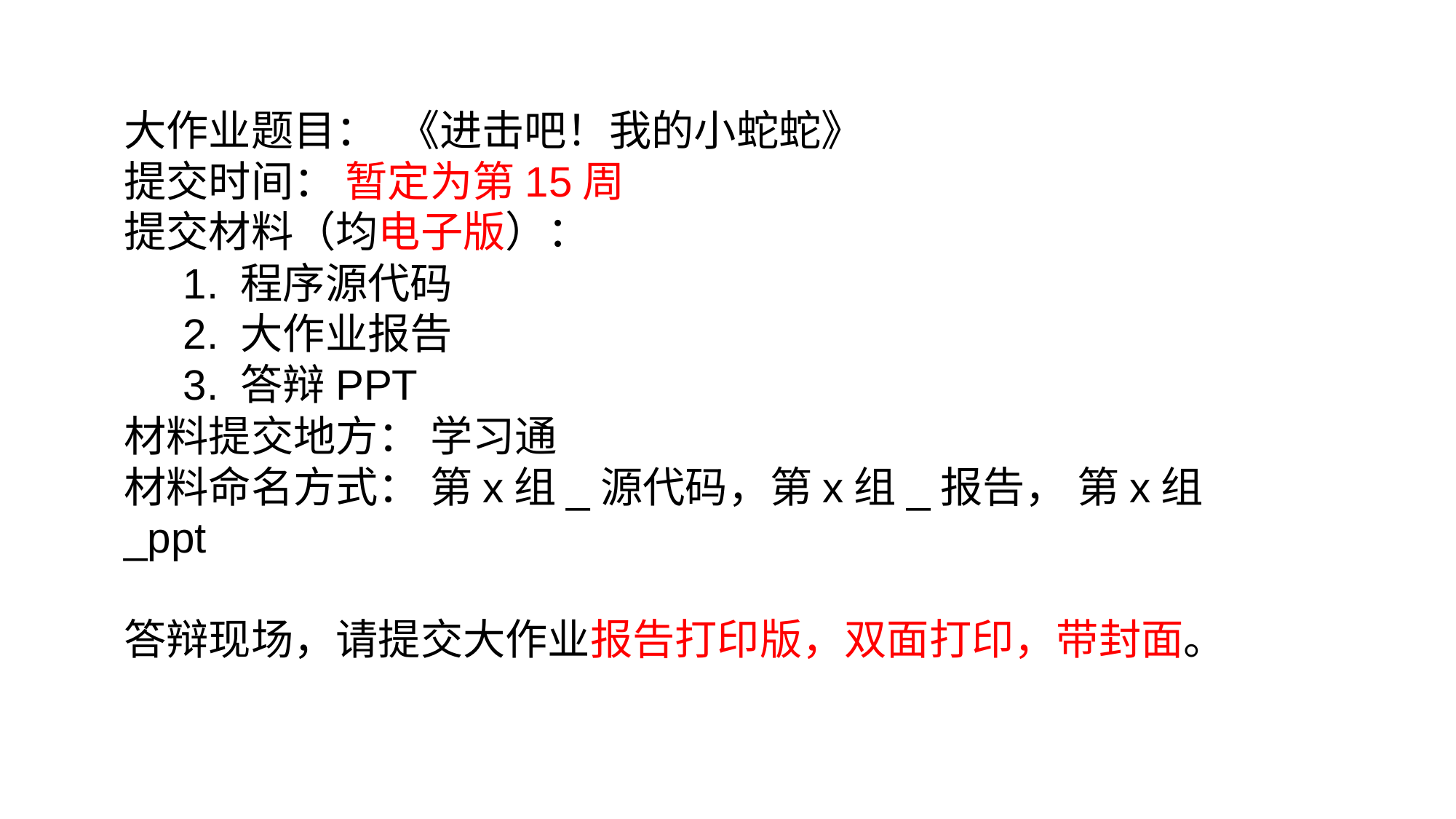

大作业题目：  《进击吧！我的小蛇蛇》
提交时间： 暂定为第15周
提交材料（均电子版）：
     1. 程序源代码
     2. 大作业报告
     3. 答辩PPT
材料提交地方： 学习通
材料命名方式： 第x组_源代码，第x组_报告， 第x组_ppt

答辩现场，请提交大作业报告打印版，双面打印，带封面。